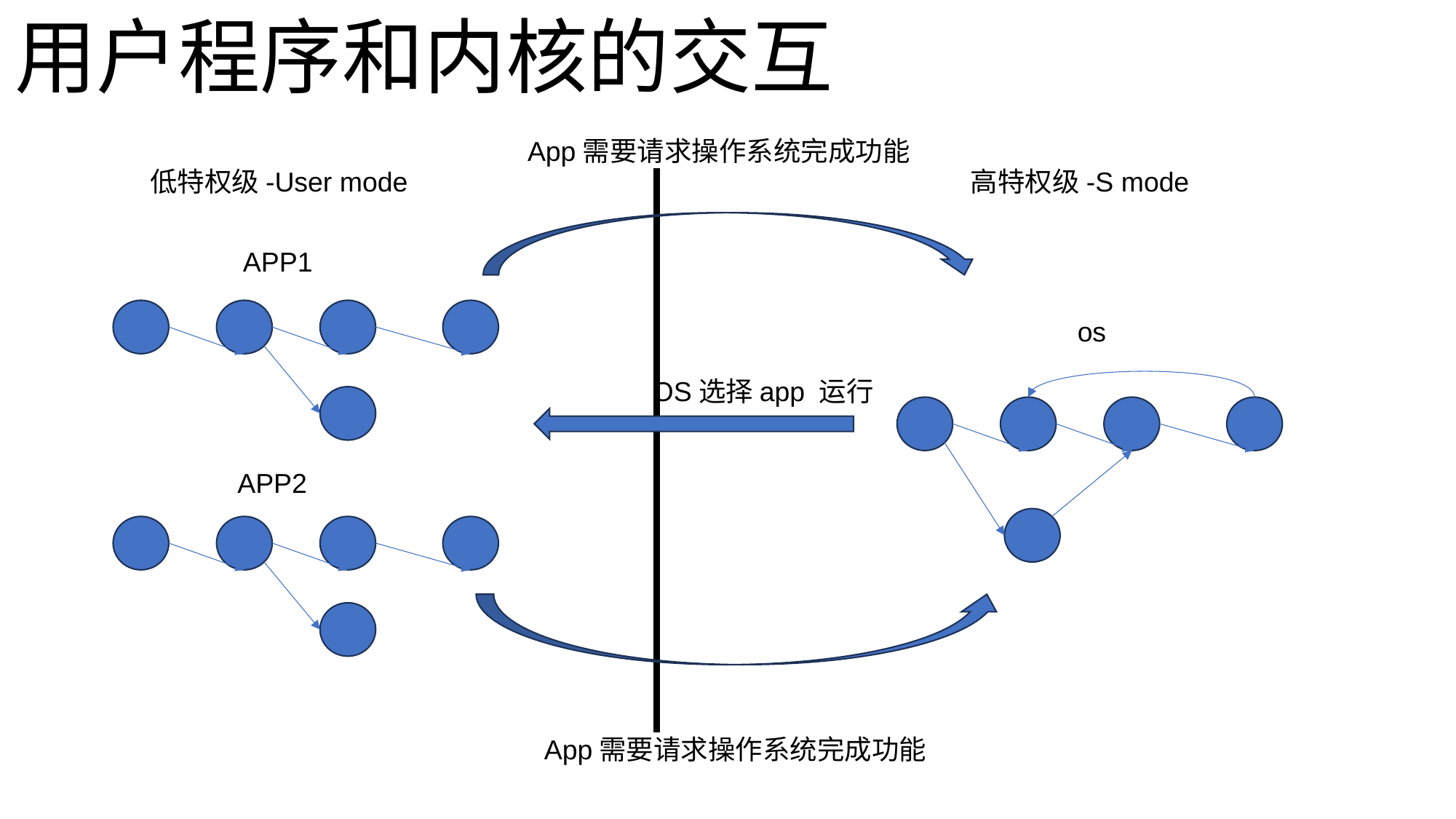

用户程序和内核的交互
App需要请求操作系统完成功能
高特权级-S mode
低特权级-User mode

APP1

os
OS选择app 运行

APP2

App需要请求操作系统完成功能